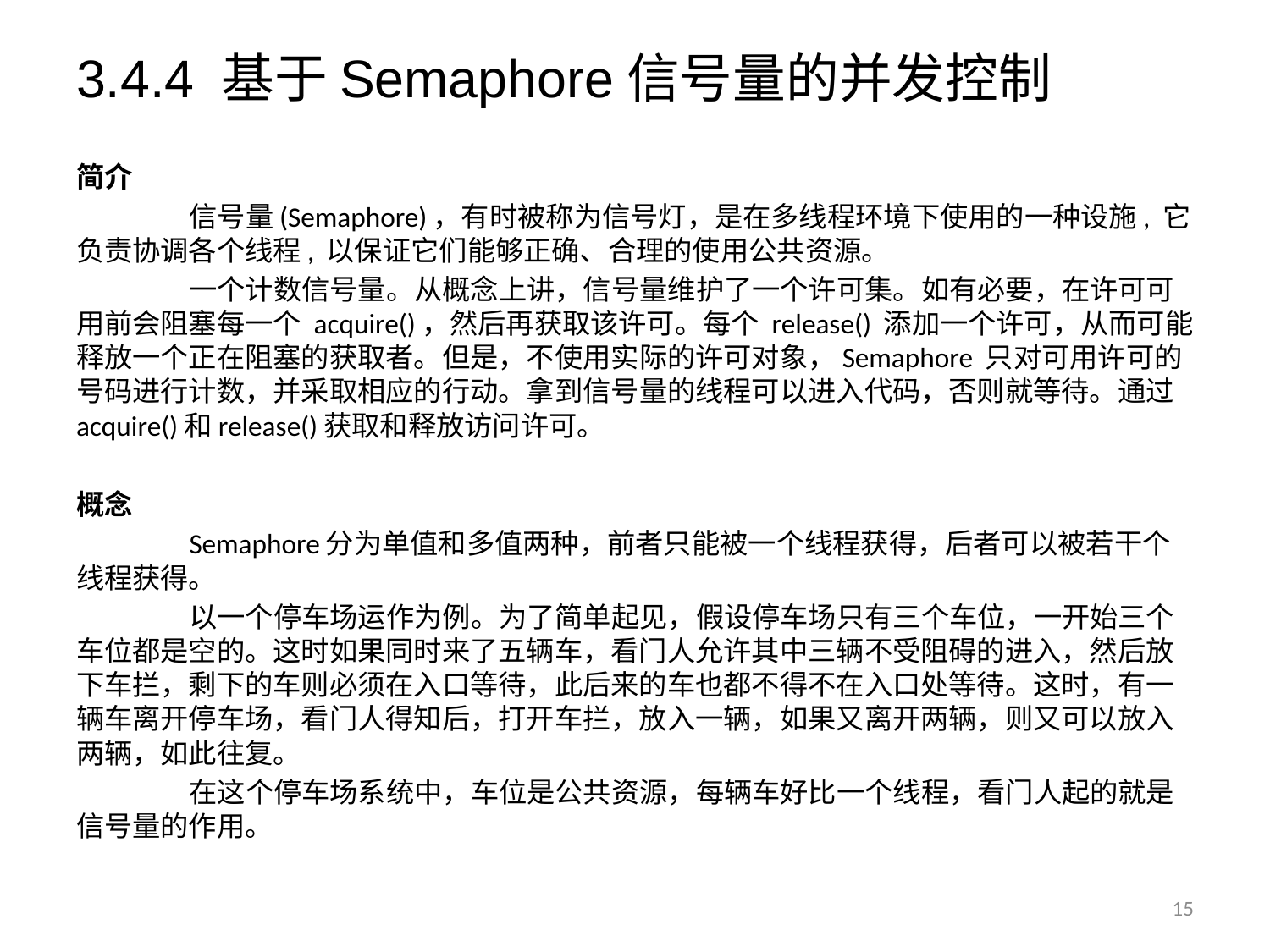

# 3.4.4 基于Semaphore信号量的并发控制
简介
	信号量(Semaphore)，有时被称为信号灯，是在多线程环境下使用的一种设施, 它负责协调各个线程, 以保证它们能够正确、合理的使用公共资源。
	一个计数信号量。从概念上讲，信号量维护了一个许可集。如有必要，在许可可用前会阻塞每一个 acquire()，然后再获取该许可。每个 release() 添加一个许可，从而可能释放一个正在阻塞的获取者。但是，不使用实际的许可对象，Semaphore 只对可用许可的号码进行计数，并采取相应的行动。拿到信号量的线程可以进入代码，否则就等待。通过acquire()和release()获取和释放访问许可。

概念
	Semaphore分为单值和多值两种，前者只能被一个线程获得，后者可以被若干个线程获得。
	以一个停车场运作为例。为了简单起见，假设停车场只有三个车位，一开始三个车位都是空的。这时如果同时来了五辆车，看门人允许其中三辆不受阻碍的进入，然后放下车拦，剩下的车则必须在入口等待，此后来的车也都不得不在入口处等待。这时，有一辆车离开停车场，看门人得知后，打开车拦，放入一辆，如果又离开两辆，则又可以放入两辆，如此往复。
	在这个停车场系统中，车位是公共资源，每辆车好比一个线程，看门人起的就是信号量的作用。
15